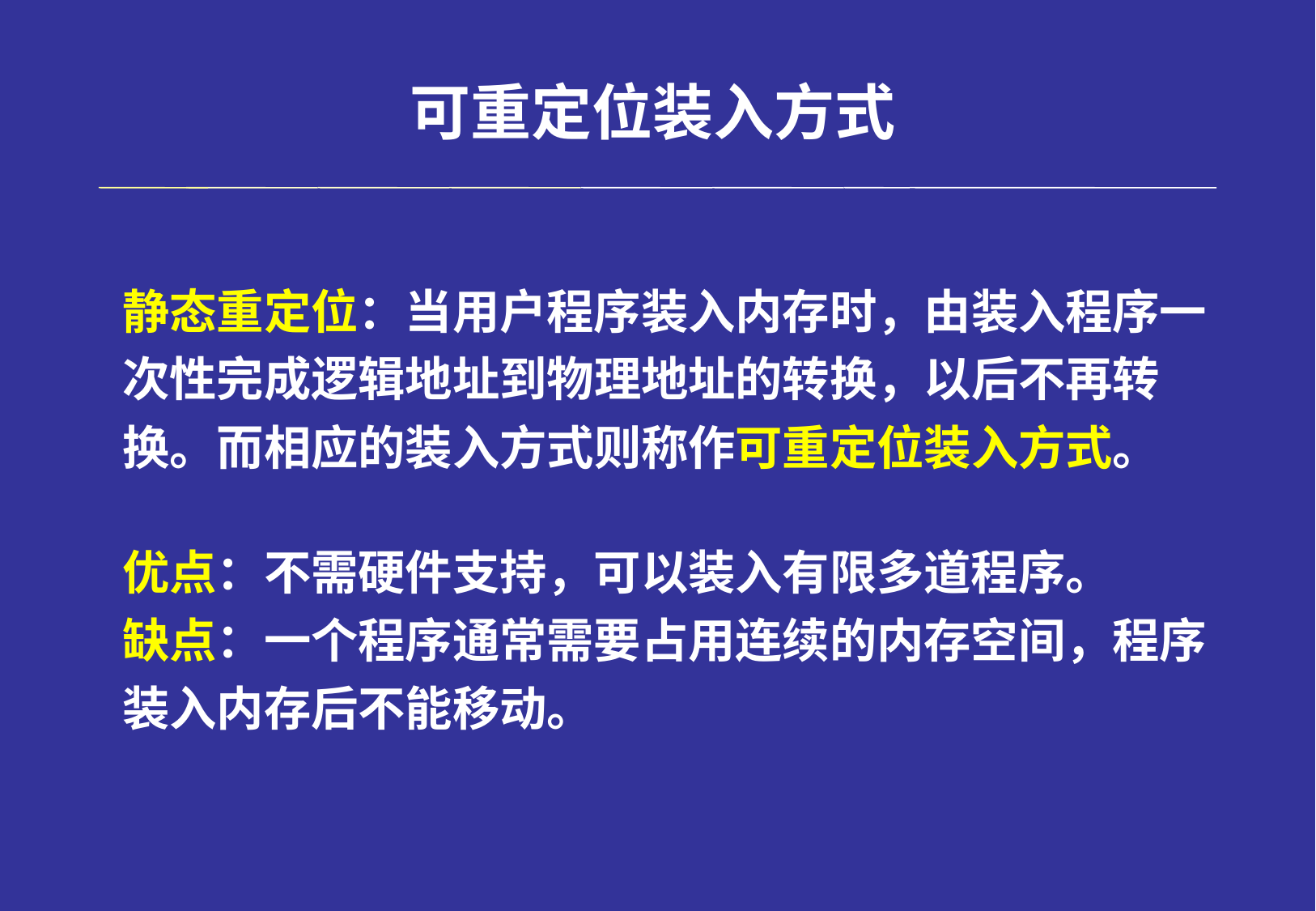

# 可重定位装入方式
	静态重定位：当用户程序装入内存时，由装入程序一次性完成逻辑地址到物理地址的转换，以后不再转换。而相应的装入方式则称作可重定位装入方式。
	优点：不需硬件支持，可以装入有限多道程序。
	缺点：一个程序通常需要占用连续的内存空间，程序装入内存后不能移动。